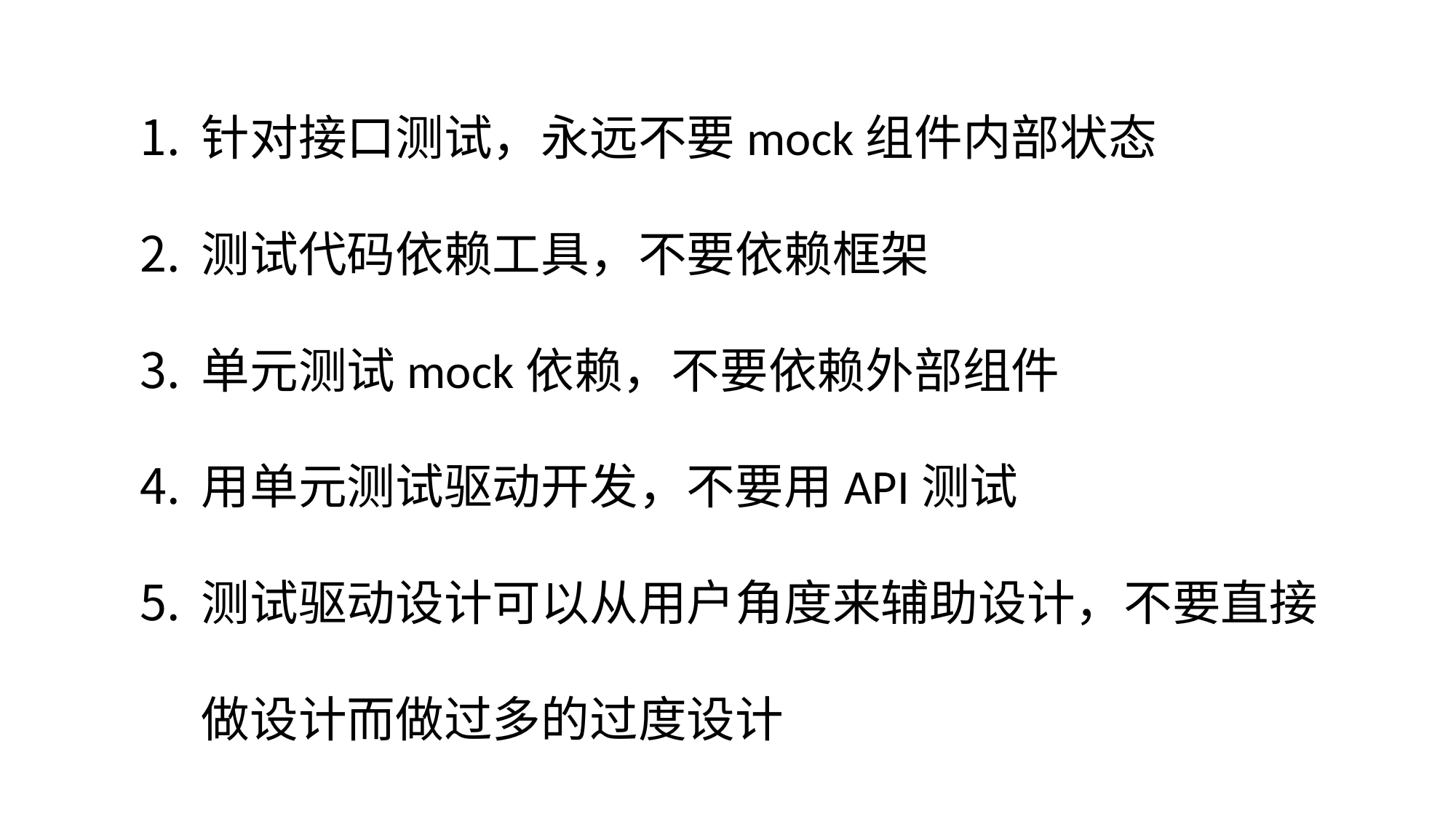

针对接口测试，永远不要mock组件内部状态
测试代码依赖工具，不要依赖框架
单元测试mock依赖，不要依赖外部组件
用单元测试驱动开发，不要用API测试
测试驱动设计可以从用户角度来辅助设计，不要直接做设计而做过多的过度设计